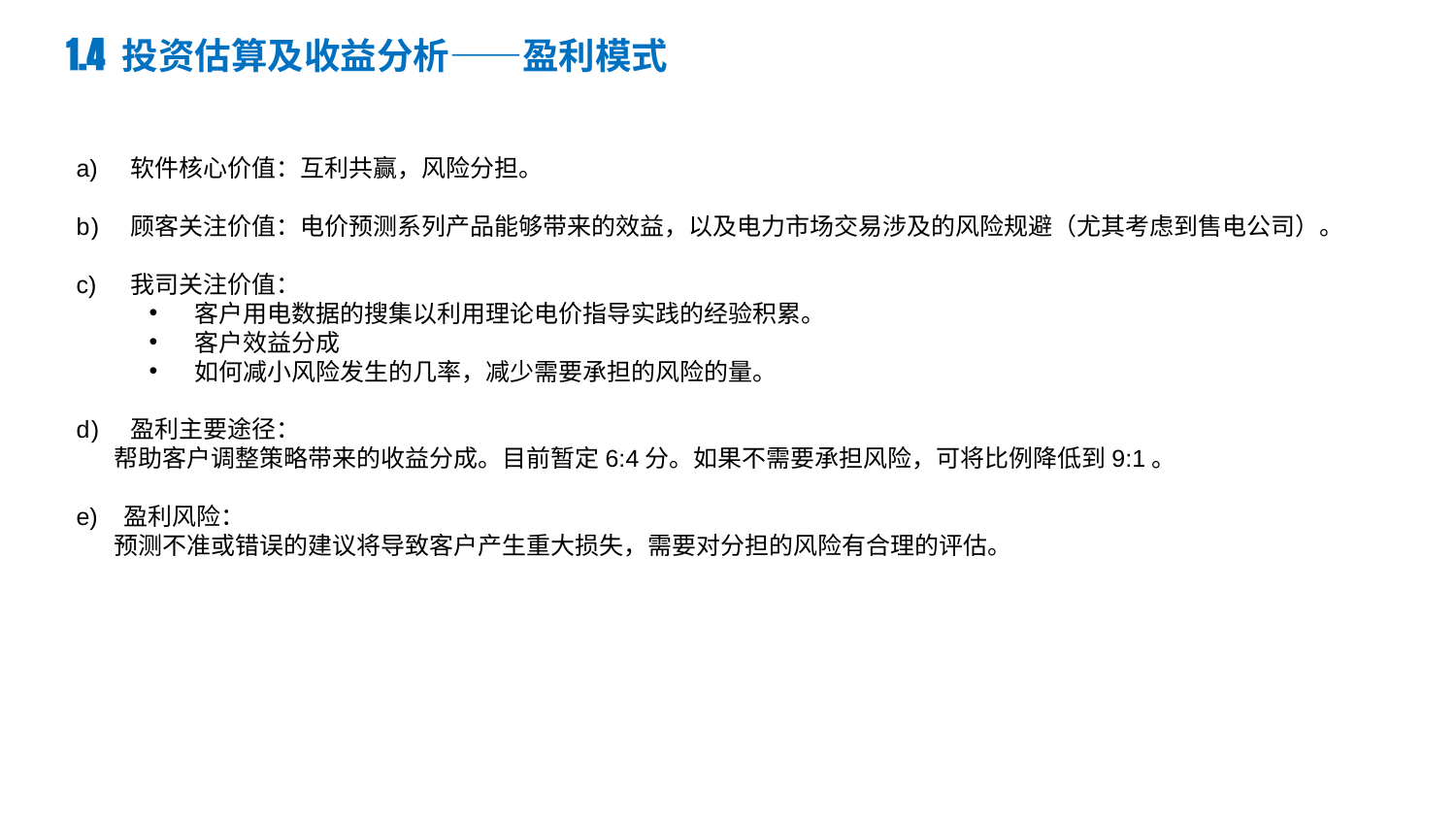

目 录
1.4 投资估算及收益分析——盈利模式
软件核心价值：互利共赢，风险分担。

顾客关注价值：电价预测系列产品能够带来的效益，以及电力市场交易涉及的风险规避（尤其考虑到售电公司）。

我司关注价值：
客户用电数据的搜集以利用理论电价指导实践的经验积累。
客户效益分成
如何减小风险发生的几率，减少需要承担的风险的量。

盈利主要途径：
      帮助客户调整策略带来的收益分成。目前暂定6:4分。如果不需要承担风险，可将比例降低到9:1。

e)   盈利风险：
      预测不准或错误的建议将导致客户产生重大损失，需要对分担的风险有合理的评估。